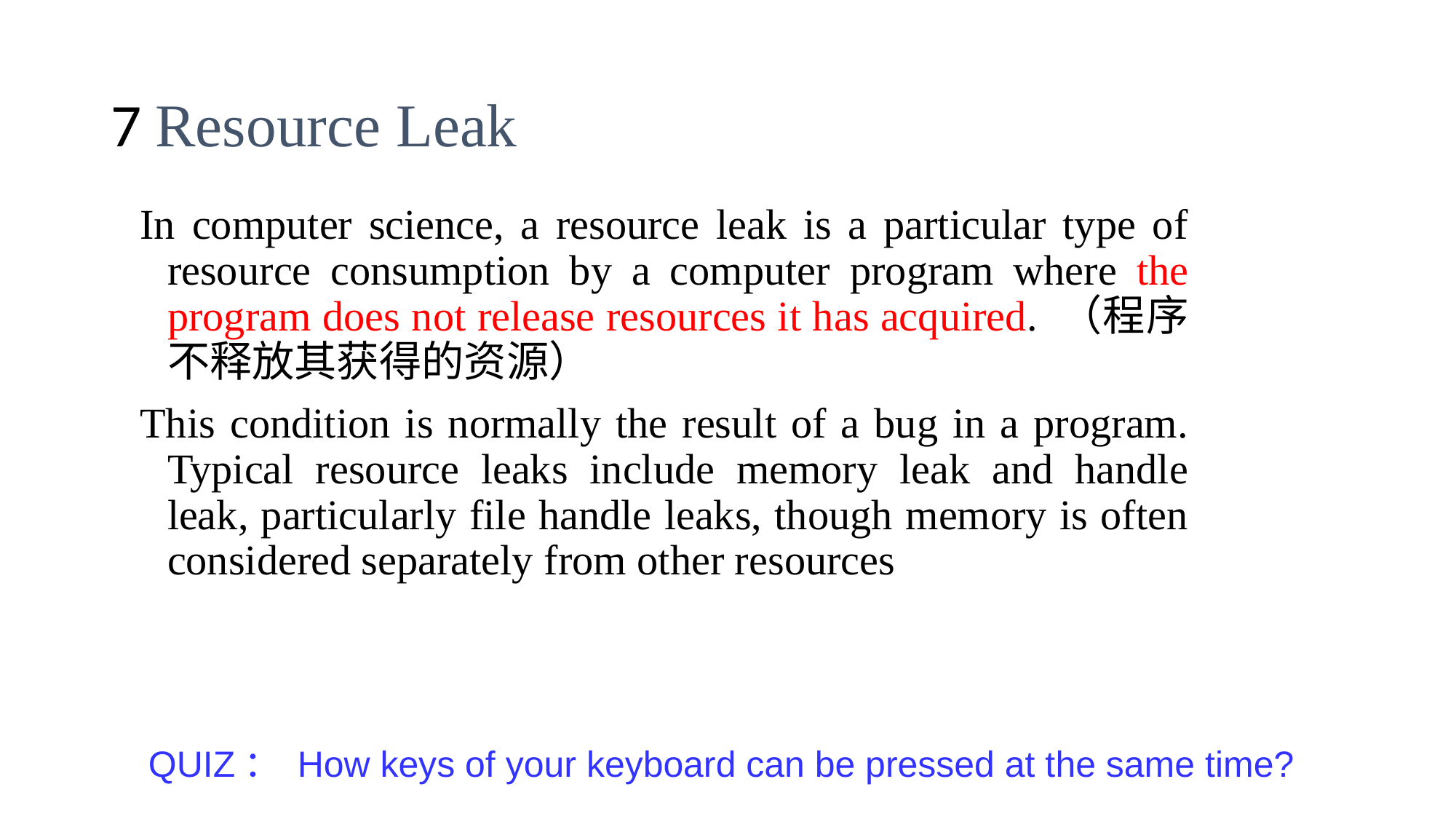

# 7 Resource Leak
In computer science, a resource leak is a particular type of resource consumption by a computer program where the program does not release resources it has acquired. （程序不释放其获得的资源）
This condition is normally the result of a bug in a program. Typical resource leaks include memory leak and handle leak, particularly file handle leaks, though memory is often considered separately from other resources
QUIZ： How keys of your keyboard can be pressed at the same time?